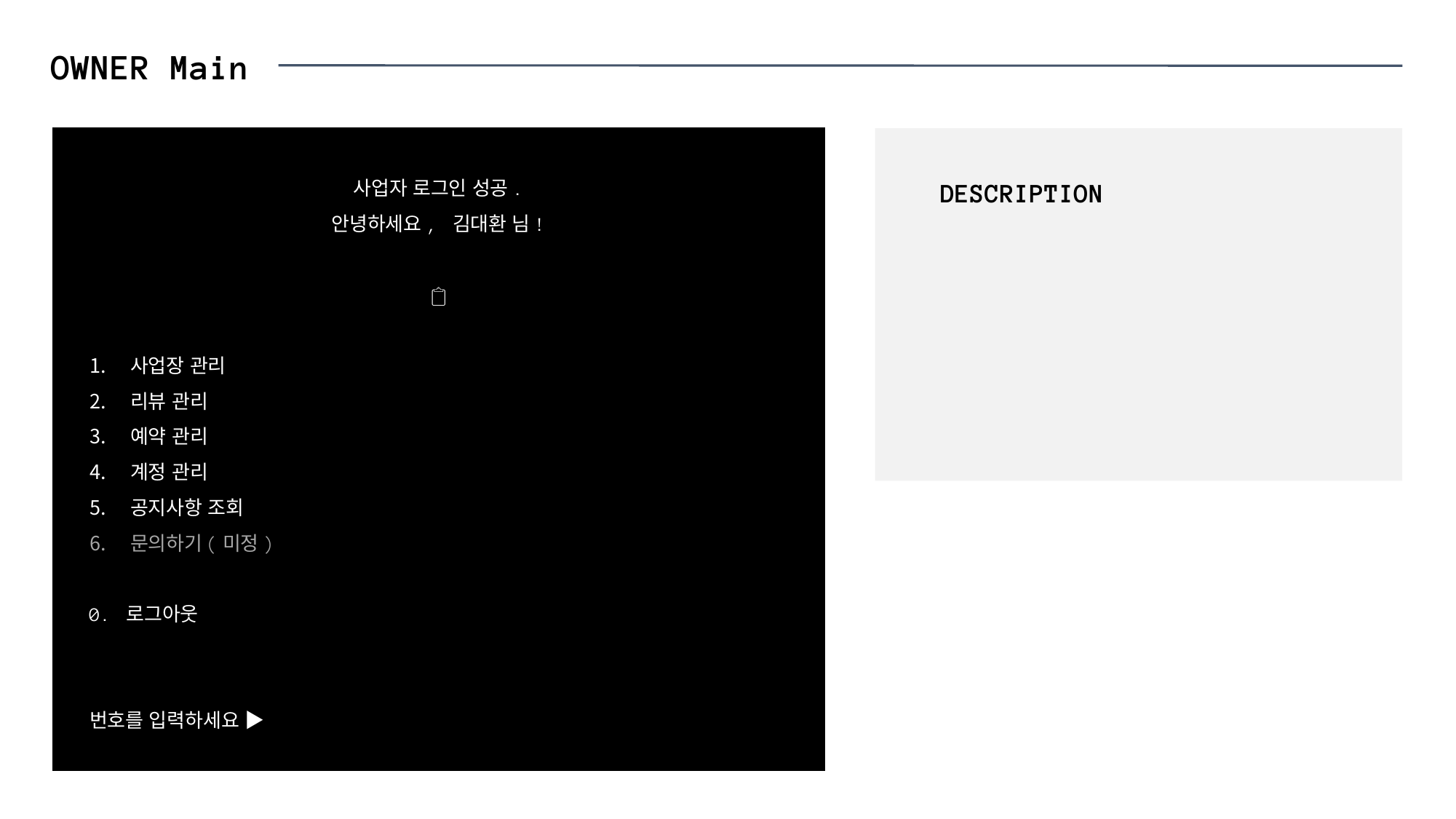

OWNER Main

DESCRIPTION

사업자 로그인 성공.
안녕하세요, 김대환 님!

📋

사업장 관리
리뷰 관리
예약 관리
계정 관리
공지사항 조회
문의하기(미정)

0. 로그아웃

번호를 입력하세요 ▶